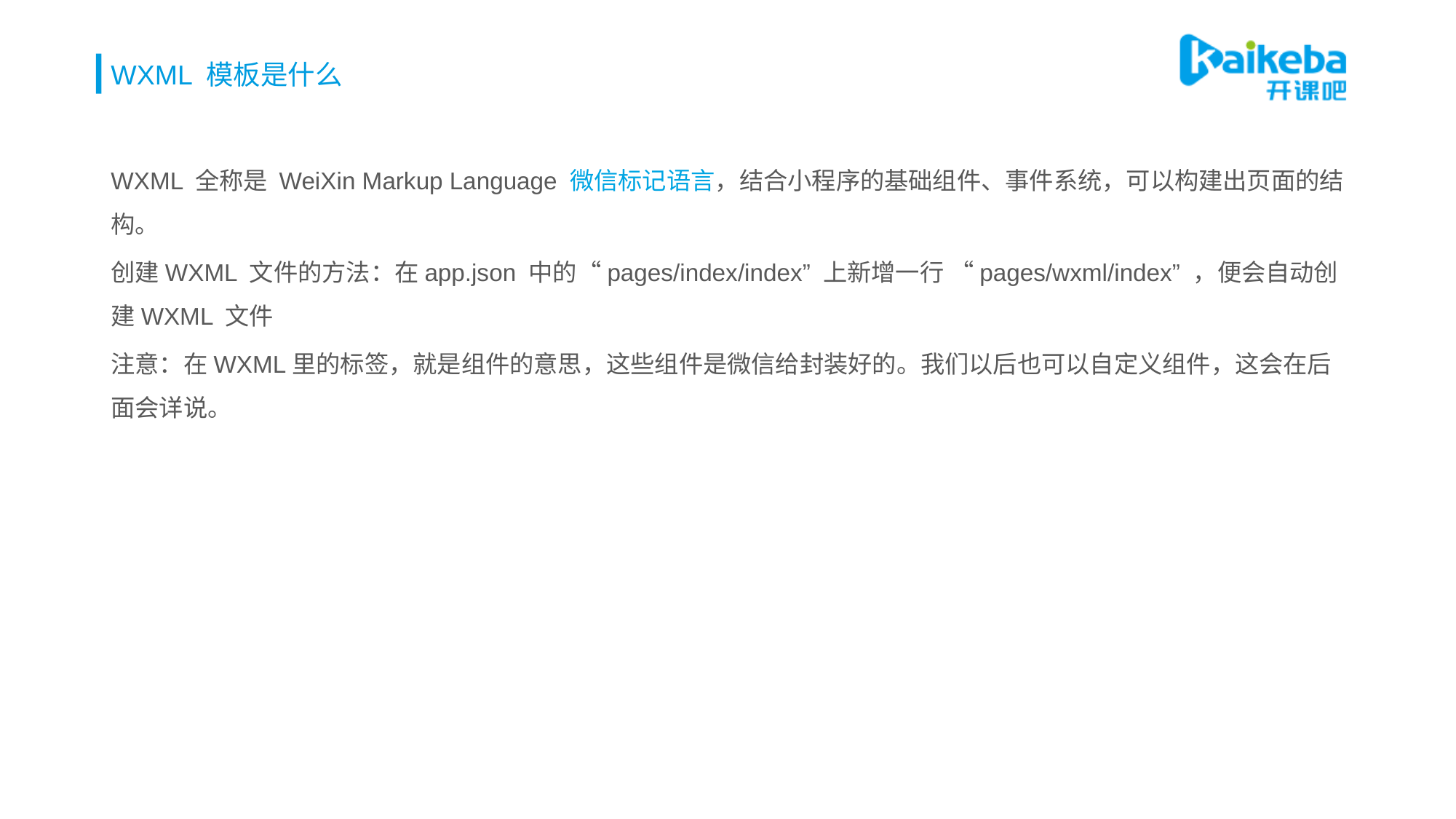

# WXML 模板是什么
WXML 全称是 WeiXin Markup Language 微信标记语言，结合小程序的基础组件、事件系统，可以构建出页面的结构。
创建WXML 文件的方法：在app.json 中的“pages/index/index” 上新增一行 “pages/wxml/index” ，便会自动创建WXML 文件
注意：在WXML里的标签，就是组件的意思，这些组件是微信给封装好的。我们以后也可以自定义组件，这会在后面会详说。